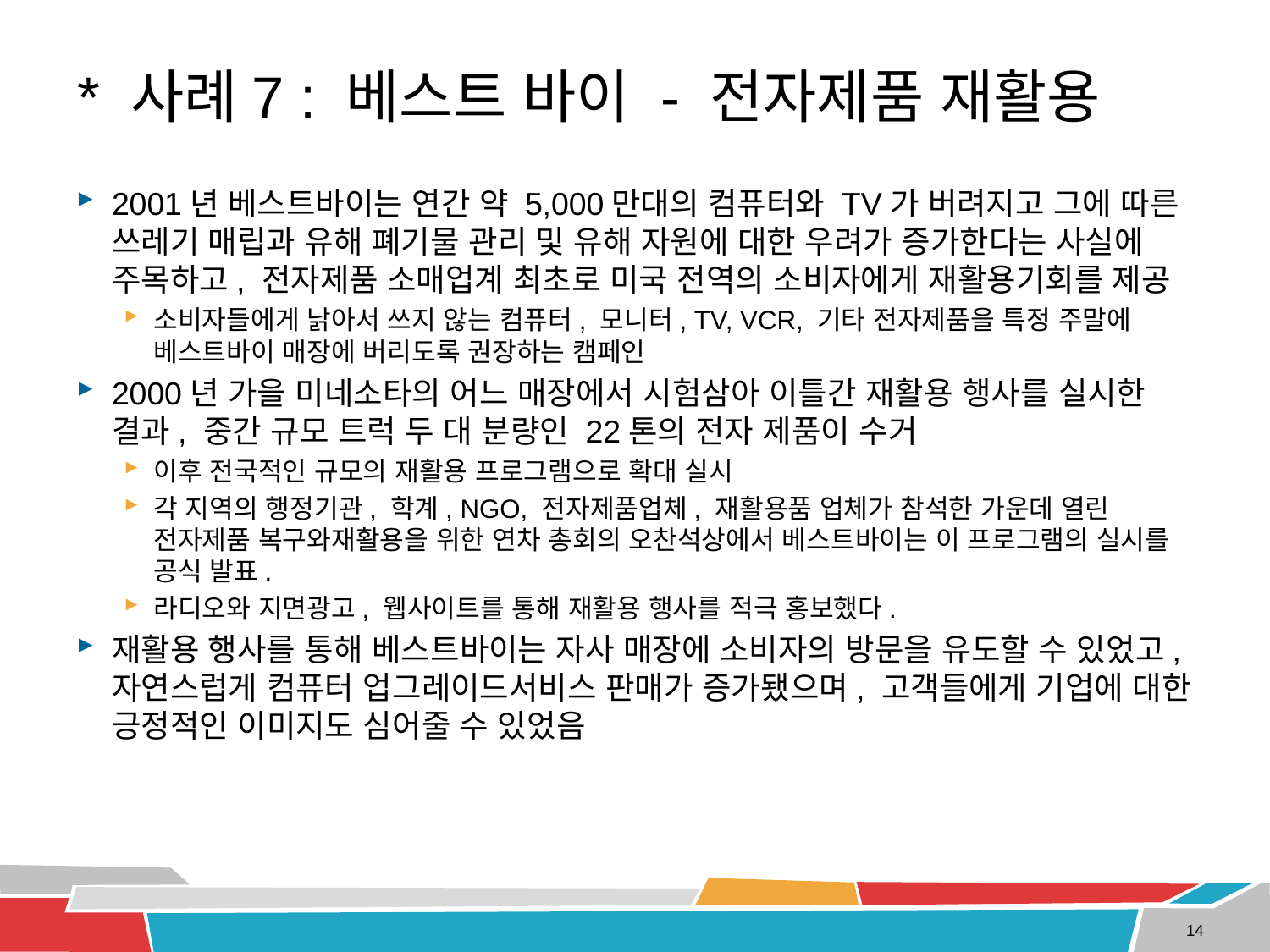

# * 사례7 : 베스트 바이 - 전자제품 재활용
2001년 베스트바이는 연간 약 5,000만대의 컴퓨터와 TV가 버려지고 그에 따른 쓰레기 매립과 유해 폐기물 관리 및 유해 자원에 대한 우려가 증가한다는 사실에 주목하고, 전자제품 소매업계 최초로 미국 전역의 소비자에게 재활용기회를 제공
소비자들에게 낡아서 쓰지 않는 컴퓨터, 모니터, TV, VCR, 기타 전자제품을 특정 주말에 베스트바이 매장에 버리도록 권장하는 캠페인
2000년 가을 미네소타의 어느 매장에서 시험삼아 이틀간 재활용 행사를 실시한 결과, 중간 규모 트럭 두 대 분량인 22톤의 전자 제품이 수거
이후 전국적인 규모의 재활용 프로그램으로 확대 실시
각 지역의 행정기관, 학계, NGO, 전자제품업체, 재활용품 업체가 참석한 가운데 열린 전자제품 복구와재활용을 위한 연차 총회의 오찬석상에서 베스트바이는 이 프로그램의 실시를 공식 발표.
라디오와 지면광고, 웹사이트를 통해 재활용 행사를 적극 홍보했다.
재활용 행사를 통해 베스트바이는 자사 매장에 소비자의 방문을 유도할 수 있었고, 자연스럽게 컴퓨터 업그레이드서비스 판매가 증가됐으며, 고객들에게 기업에 대한 긍정적인 이미지도 심어줄 수 있었음
14